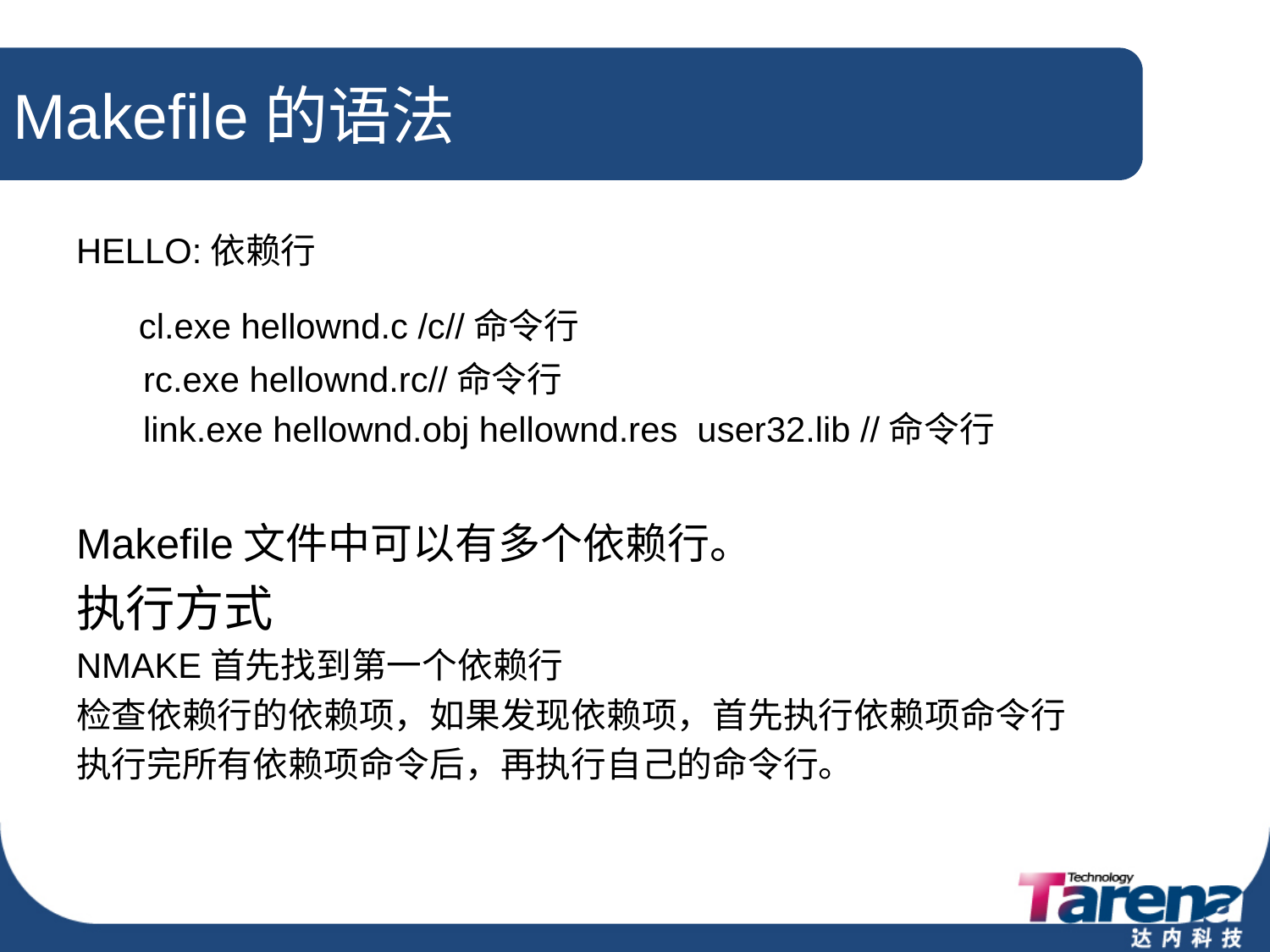

# Makefile的语法
HELLO:依赖行
    cl.exe hellownd.c /c//命令行
  	  rc.exe hellownd.rc//命令行
 	  link.exe hellownd.obj hellownd.res  user32.lib //命令行

Makefile文件中可以有多个依赖行。
执行方式
NMAKE首先找到第一个依赖行
检查依赖行的依赖项，如果发现依赖项，首先执行依赖项命令行
执行完所有依赖项命令后，再执行自己的命令行。